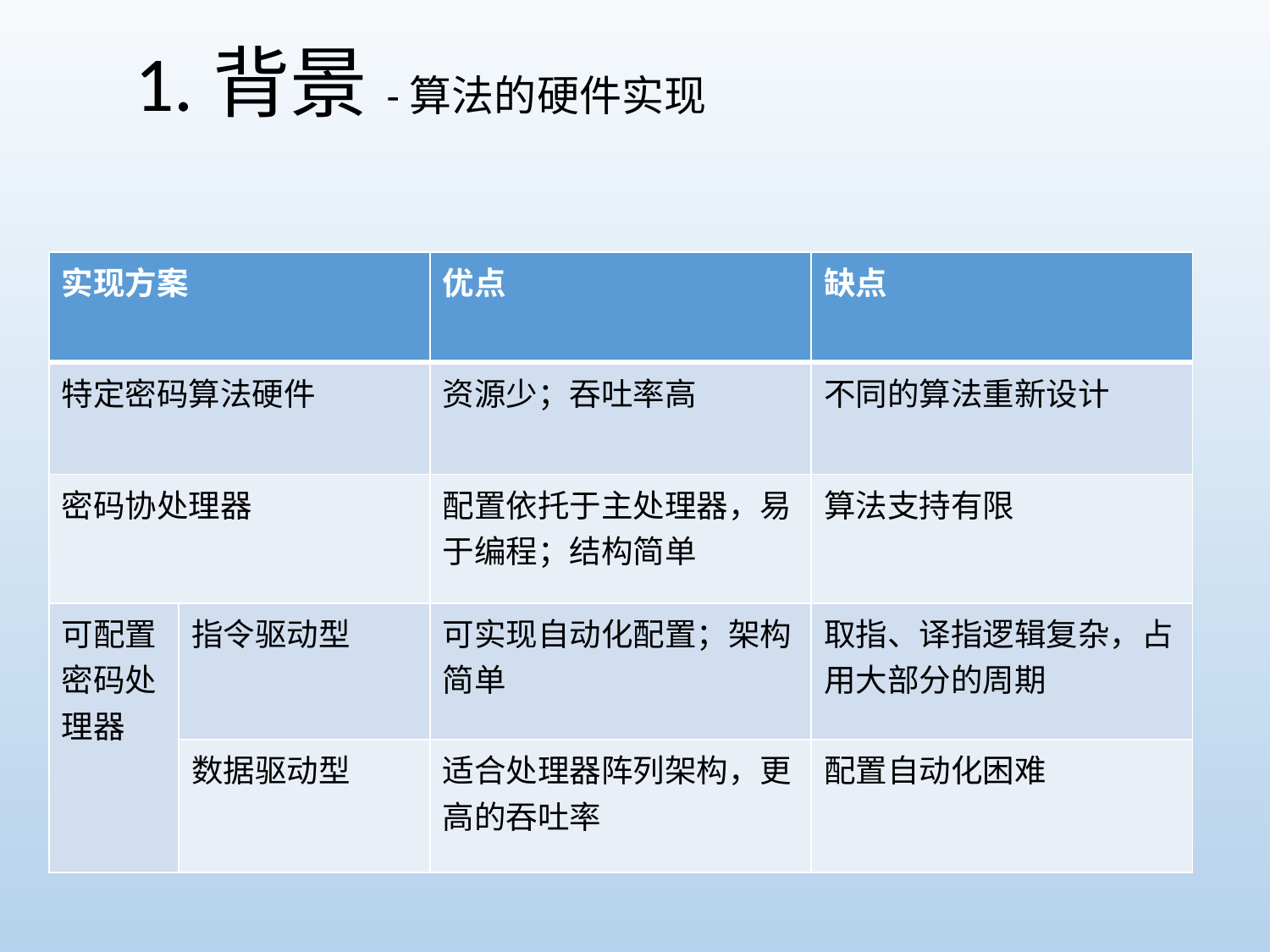

# 1.背景-算法的硬件实现
| 实现方案 |  | 优点 | 缺点 |
| --- | --- | --- | --- |
| 特定密码算法硬件 |  | 资源少；吞吐率高 | 不同的算法重新设计 |
| 密码协处理器 |  | 配置依托于主处理器，易于编程；结构简单 | 算法支持有限 |
| 可配置密码处理器 | 指令驱动型 | 可实现自动化配置；架构简单 | 取指、译指逻辑复杂，占用大部分的周期 |
|  | 数据驱动型 | 适合处理器阵列架构，更高的吞吐率 | 配置自动化困难 |